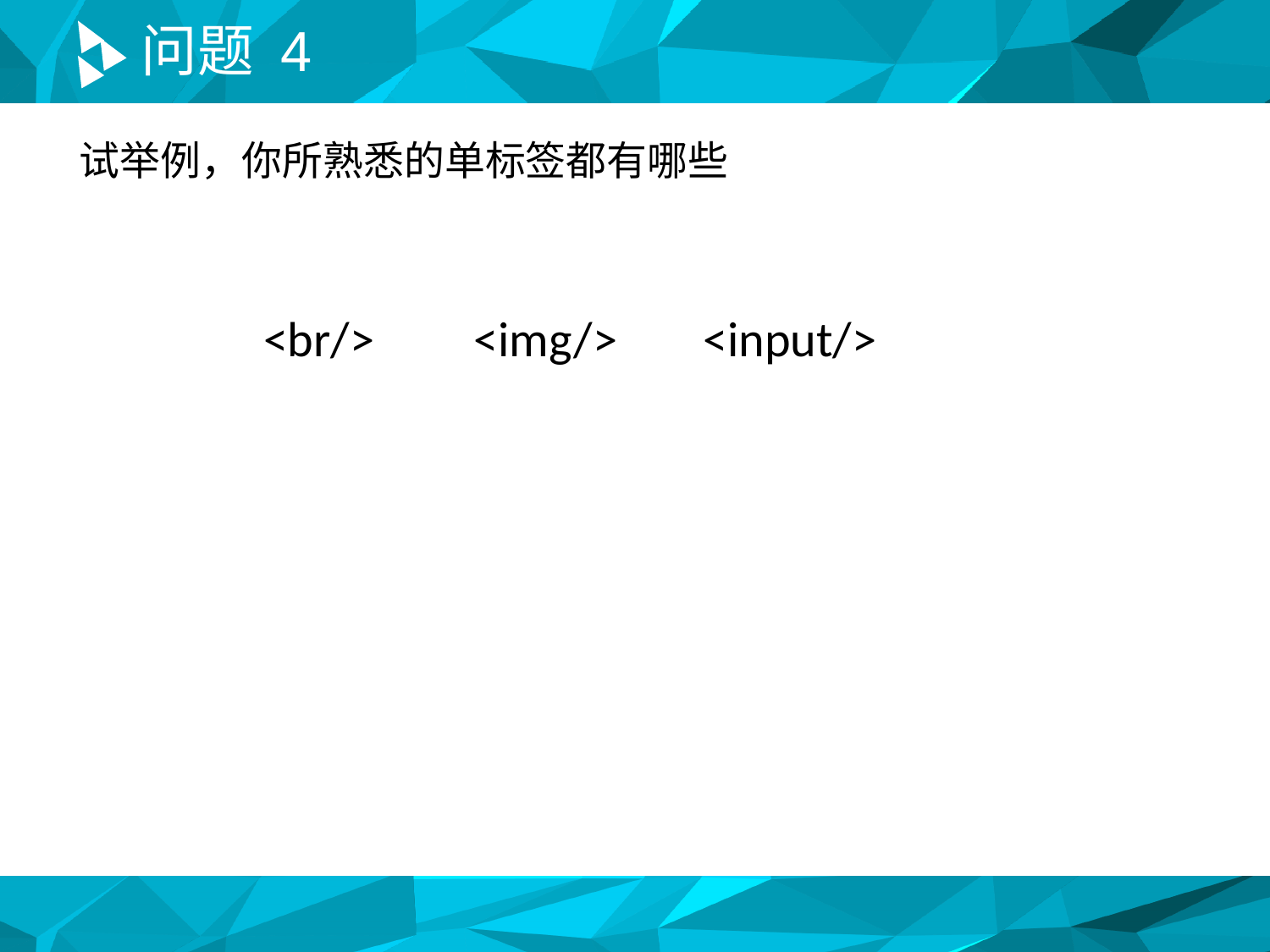

# 问题 4
试举例，你所熟悉的单标签都有哪些

<br/>
<img/>
<input/>